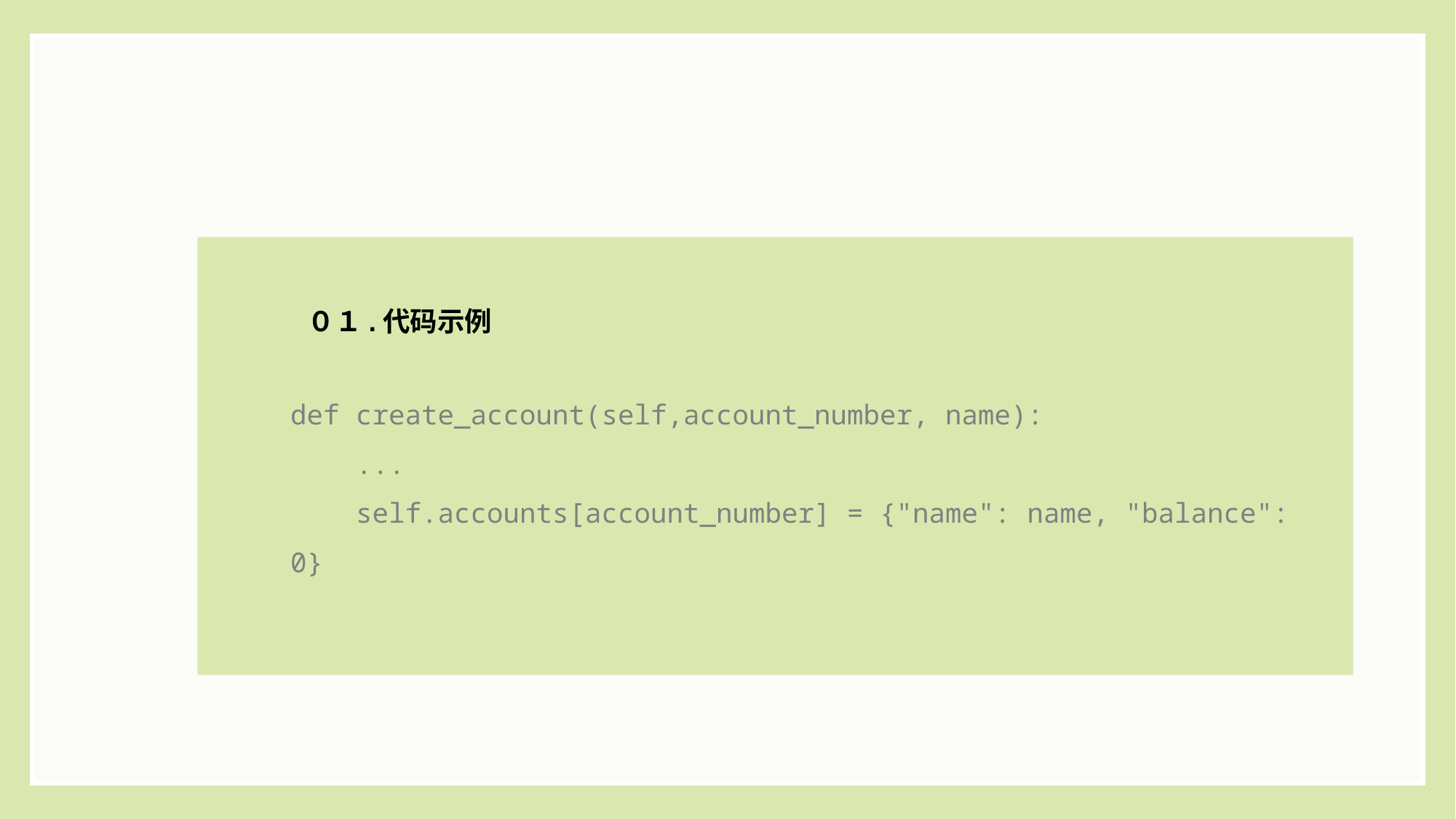

０１.代码示例
def create_account(self,account_number, name):
    ...
    self.accounts[account_number] = {"name": name, "balance": 0}